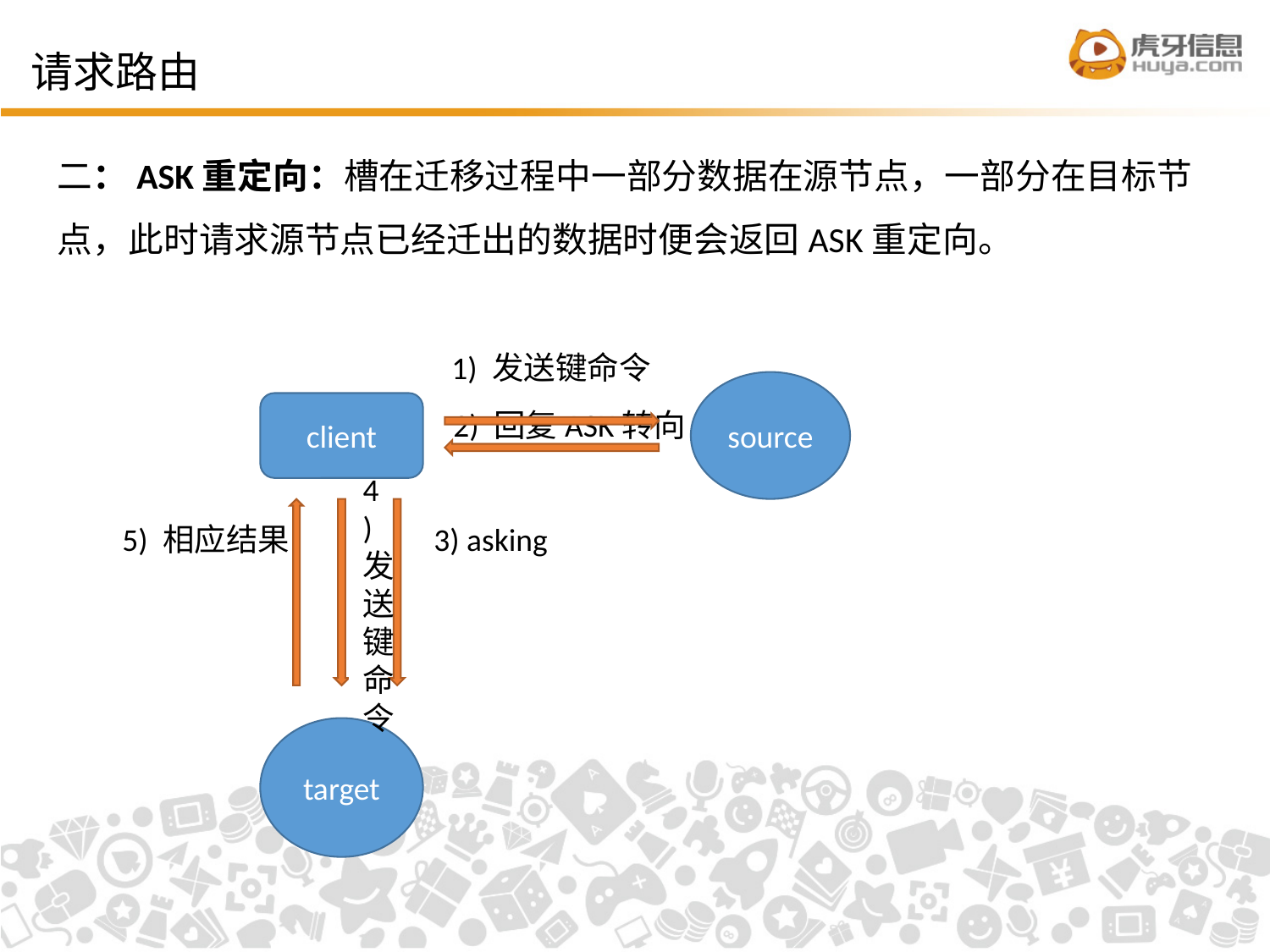

请求路由
二：ASK重定向：槽在迁移过程中一部分数据在源节点，一部分在目标节点，此时请求源节点已经迁出的数据时便会返回ASK重定向。

                                                 1) 发送键命令
                                                       2) 回复ASK转向

         5) 相应结果                   3) asking
source
client

4)发送键命令
target